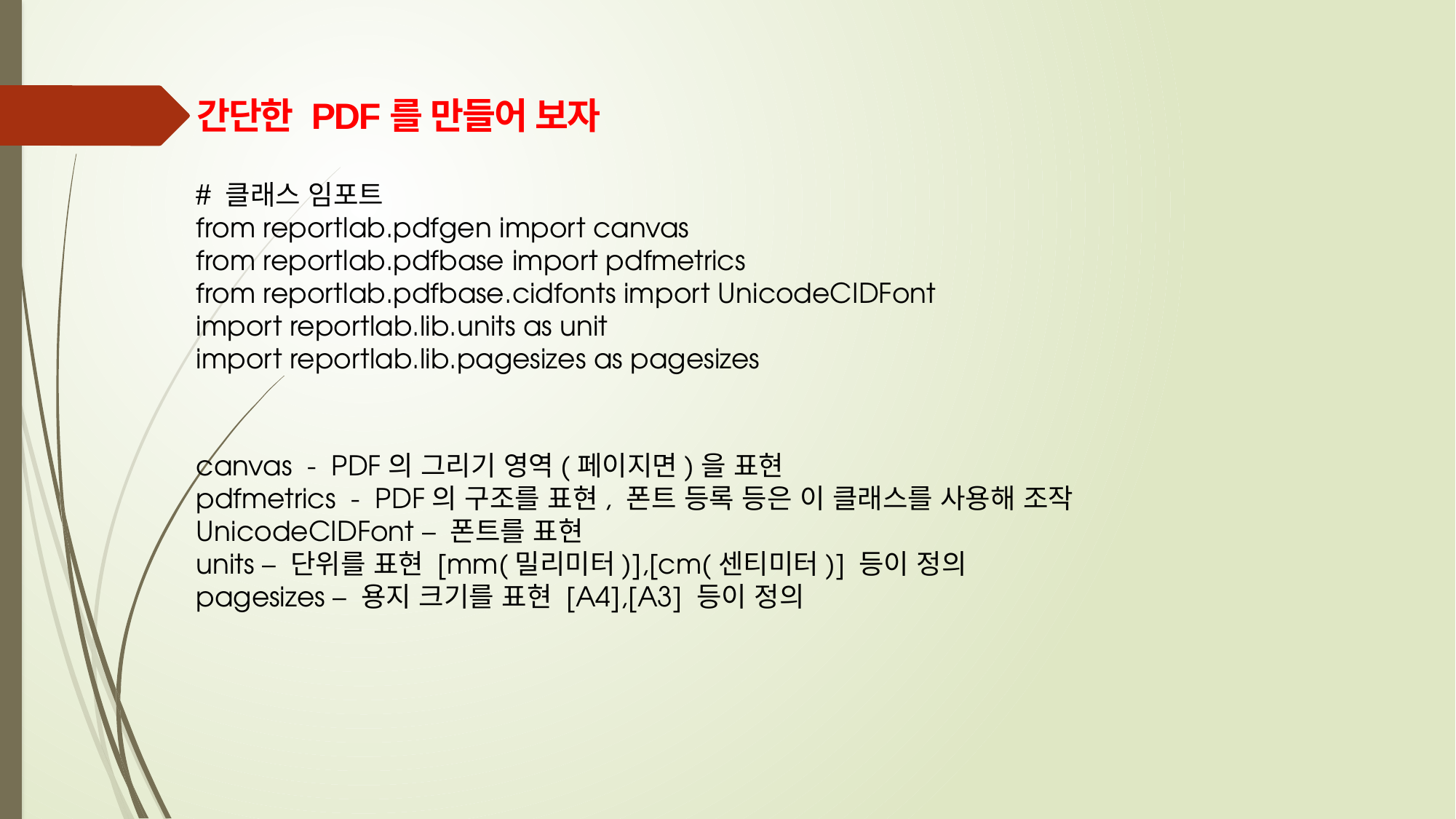

간단한 PDF를 만들어 보자
# 클래스 임포트
from reportlab.pdfgen import canvas
from reportlab.pdfbase import pdfmetrics
from reportlab.pdfbase.cidfonts import UnicodeCIDFont
import reportlab.lib.units as unit
import reportlab.lib.pagesizes as pagesizes
canvas  -  PDF의 그리기 영역(페이지면)을 표현
pdfmetrics  -  PDF의 구조를 표현, 폰트 등록 등은 이 클래스를 사용해 조작
UnicodeCIDFont – 폰트를 표현
units – 단위를 표현 [mm(밀리미터)],[cm(센티미터)] 등이 정의
pagesizes – 용지 크기를 표현 [A4],[A3] 등이 정의